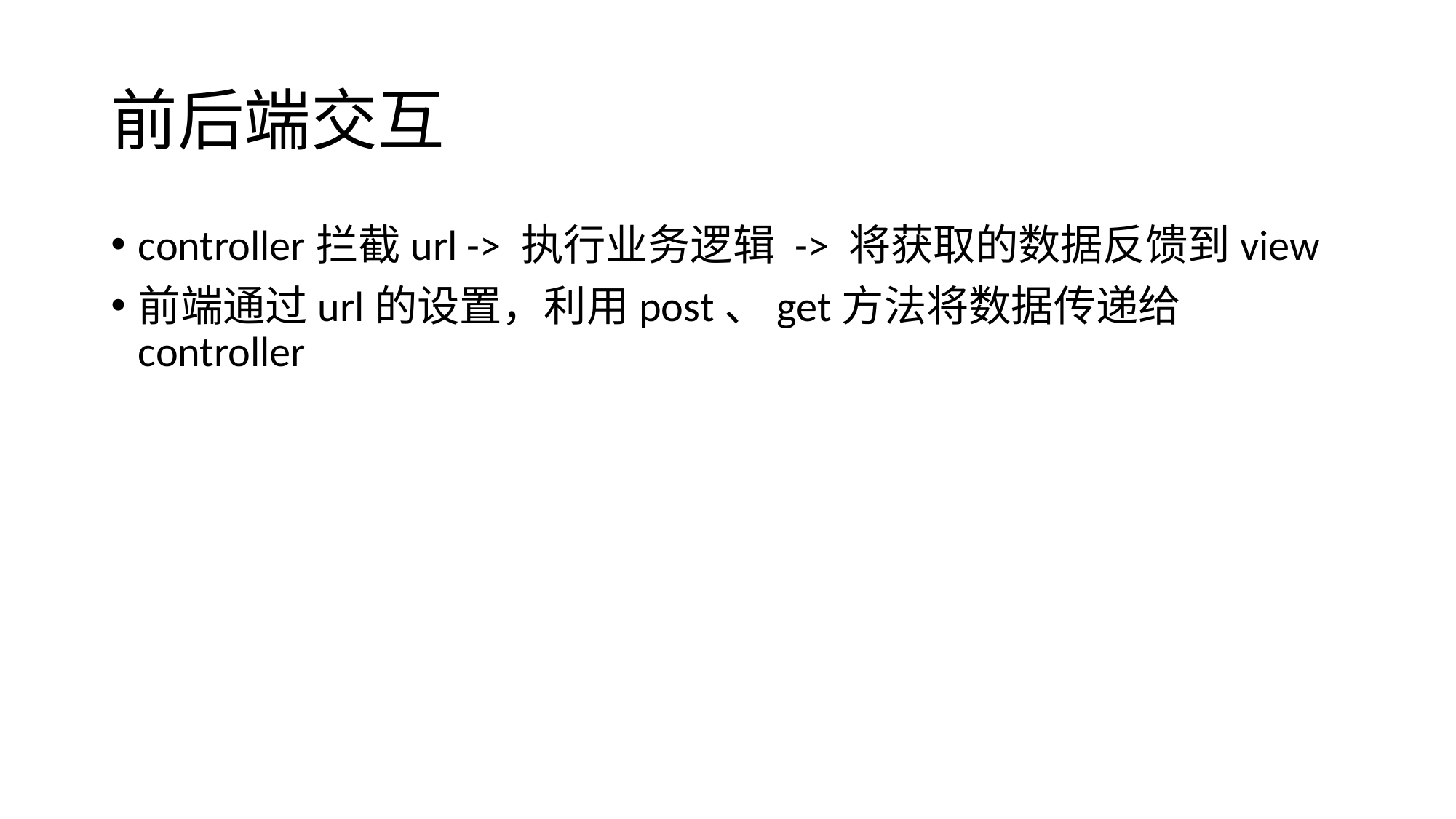

# 前后端交互
controller拦截url -> 执行业务逻辑 -> 将获取的数据反馈到view
前端通过url的设置，利用post、get方法将数据传递给controller